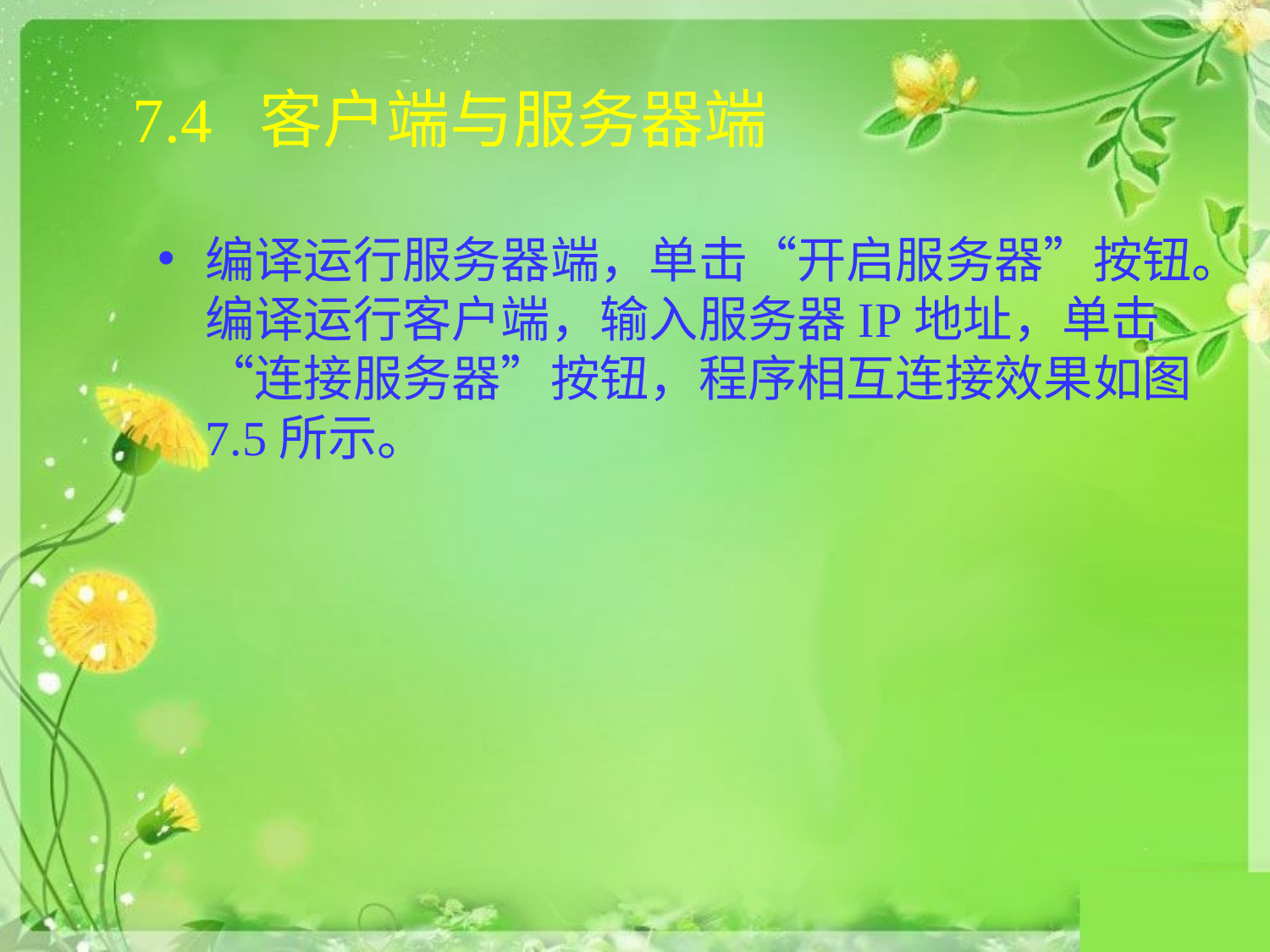

# 7.4  客户端与服务器端
编译运行服务器端，单击“开启服务器”按钮。编译运行客户端，输入服务器IP地址，单击“连接服务器”按钮，程序相互连接效果如图7.5所示。